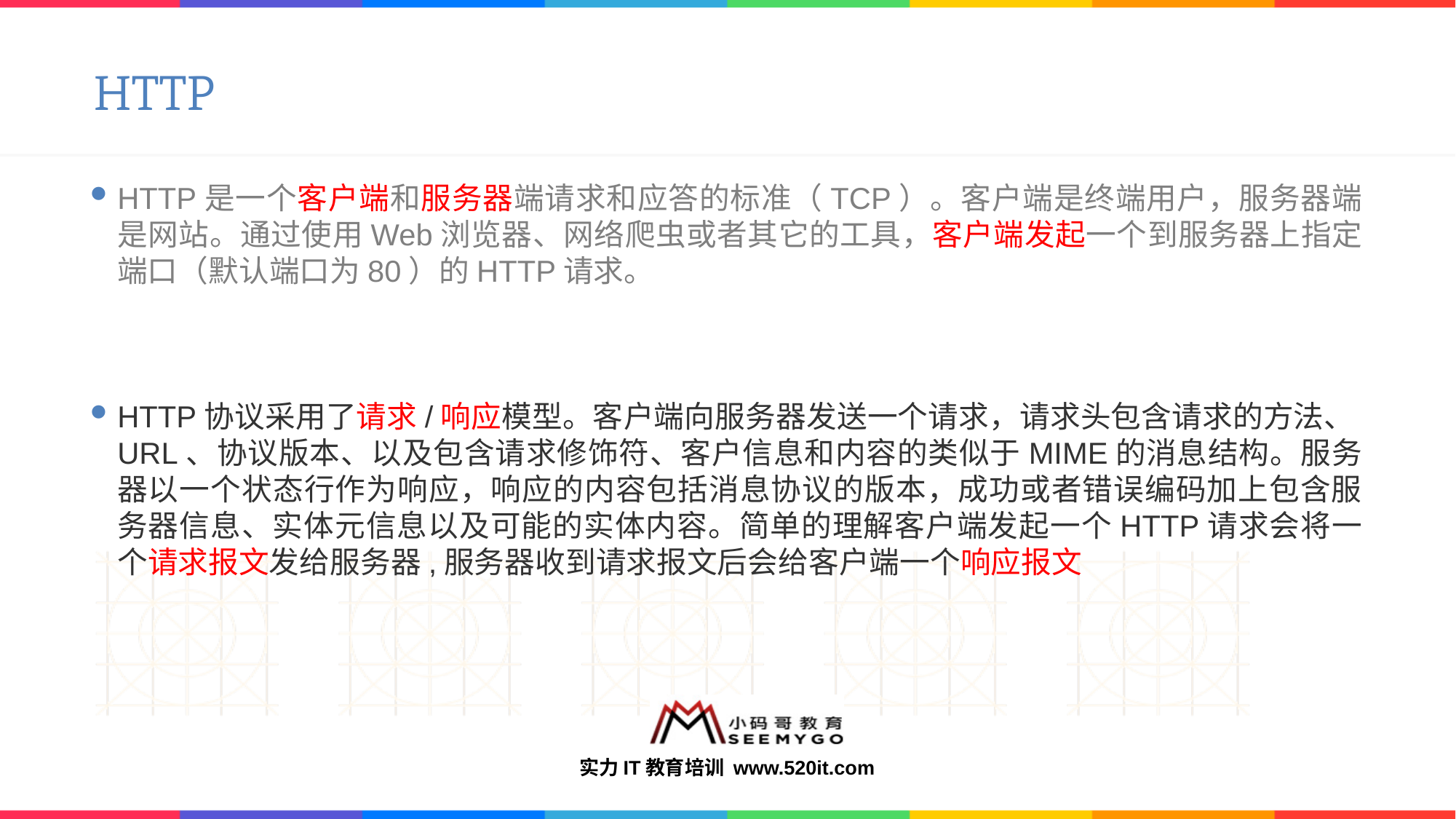

# HTTP
HTTP是一个客户端和服务器端请求和应答的标准（TCP）。客户端是终端用户，服务器端是网站。通过使用Web浏览器、网络爬虫或者其它的工具，客户端发起一个到服务器上指定端口（默认端口为80）的HTTP请求。

HTTP协议采用了请求/响应模型。客户端向服务器发送一个请求，请求头包含请求的方法、URL、协议版本、以及包含请求修饰符、客户信息和内容的类似于MIME的消息结构。服务器以一个状态行作为响应，响应的内容包括消息协议的版本，成功或者错误编码加上包含服务器信息、实体元信息以及可能的实体内容。简单的理解客户端发起一个HTTP请求会将一个请求报文发给服务器,服务器收到请求报文后会给客户端一个响应报文